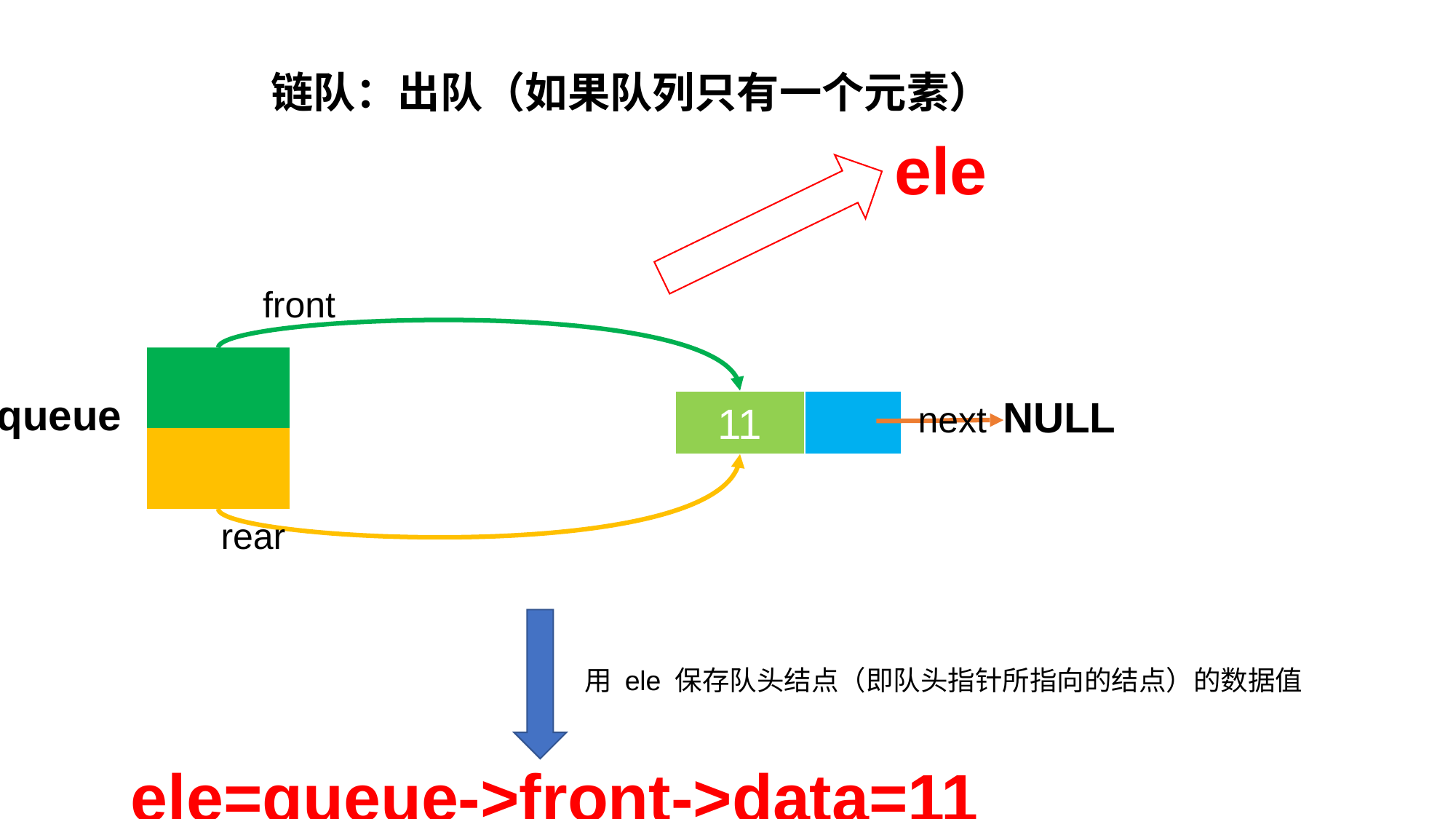

链队：出队（如果队列只有一个元素）
ele

front

queue
NULL
11

next
rear

用 ele 保存队头结点（即队头指针所指向的结点）的数据值
ele=queue->front->data=11

将队头指针和队尾指针都指向 NULL
front
注：虚线表示已经断开的连接

queue
NULL
11

next
rear

释放结点空间
front

queue
NULL
rear